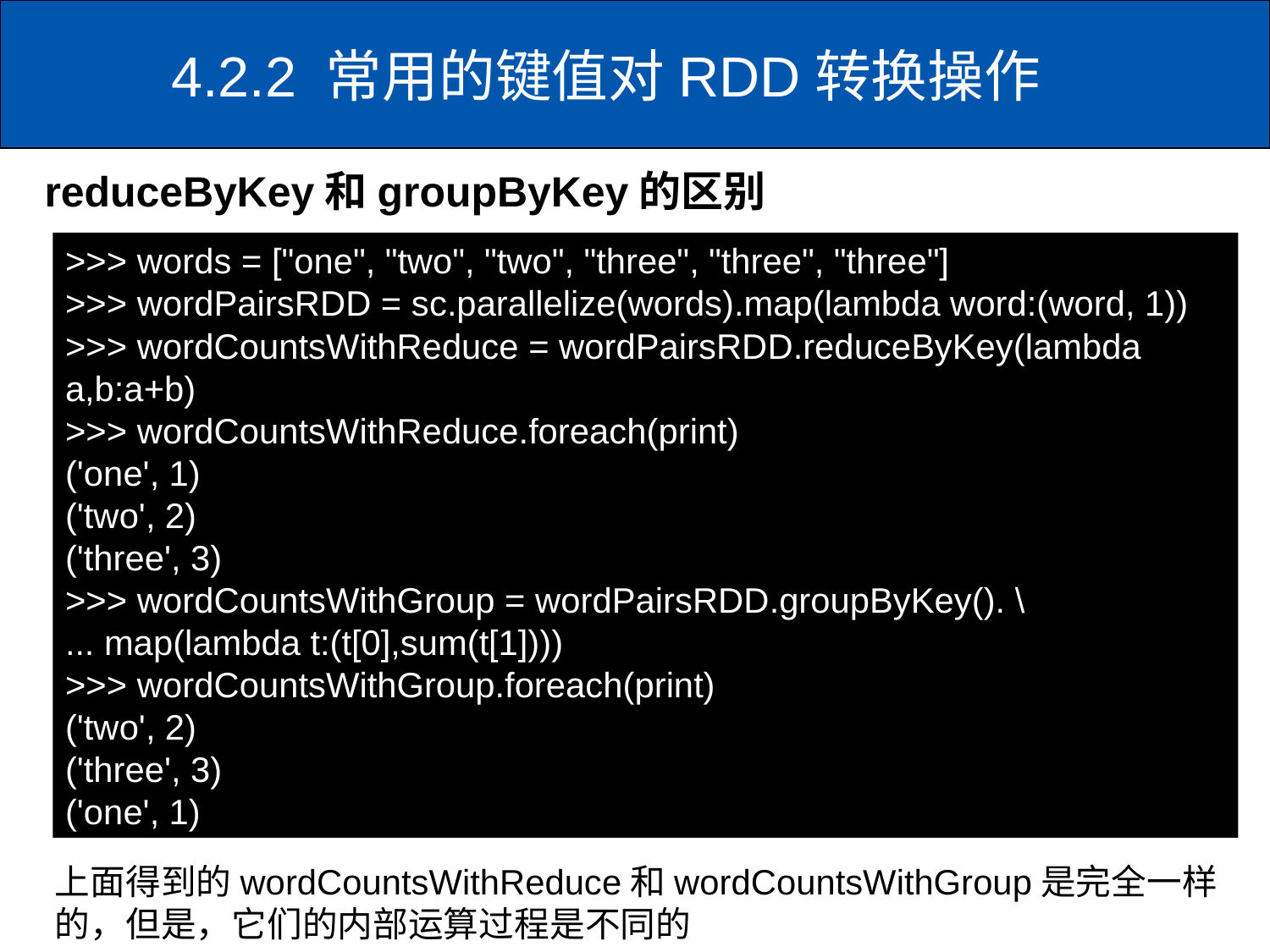

# 4.2.2 常用的键值对RDD转换操作
reduceByKey和groupByKey的区别
>>> words = ["one", "two", "two", "three", "three", "three"]
>>> wordPairsRDD = sc.parallelize(words).map(lambda word:(word, 1))
>>> wordCountsWithReduce = wordPairsRDD.reduceByKey(lambda a,b:a+b)
>>> wordCountsWithReduce.foreach(print)
('one', 1)
('two', 2)
('three', 3)
>>> wordCountsWithGroup = wordPairsRDD.groupByKey(). \
... map(lambda t:(t[0],sum(t[1])))
>>> wordCountsWithGroup.foreach(print)
('two', 2)
('three', 3)
('one', 1)
上面得到的wordCountsWithReduce和wordCountsWithGroup是完全一样的，但是，它们的内部运算过程是不同的